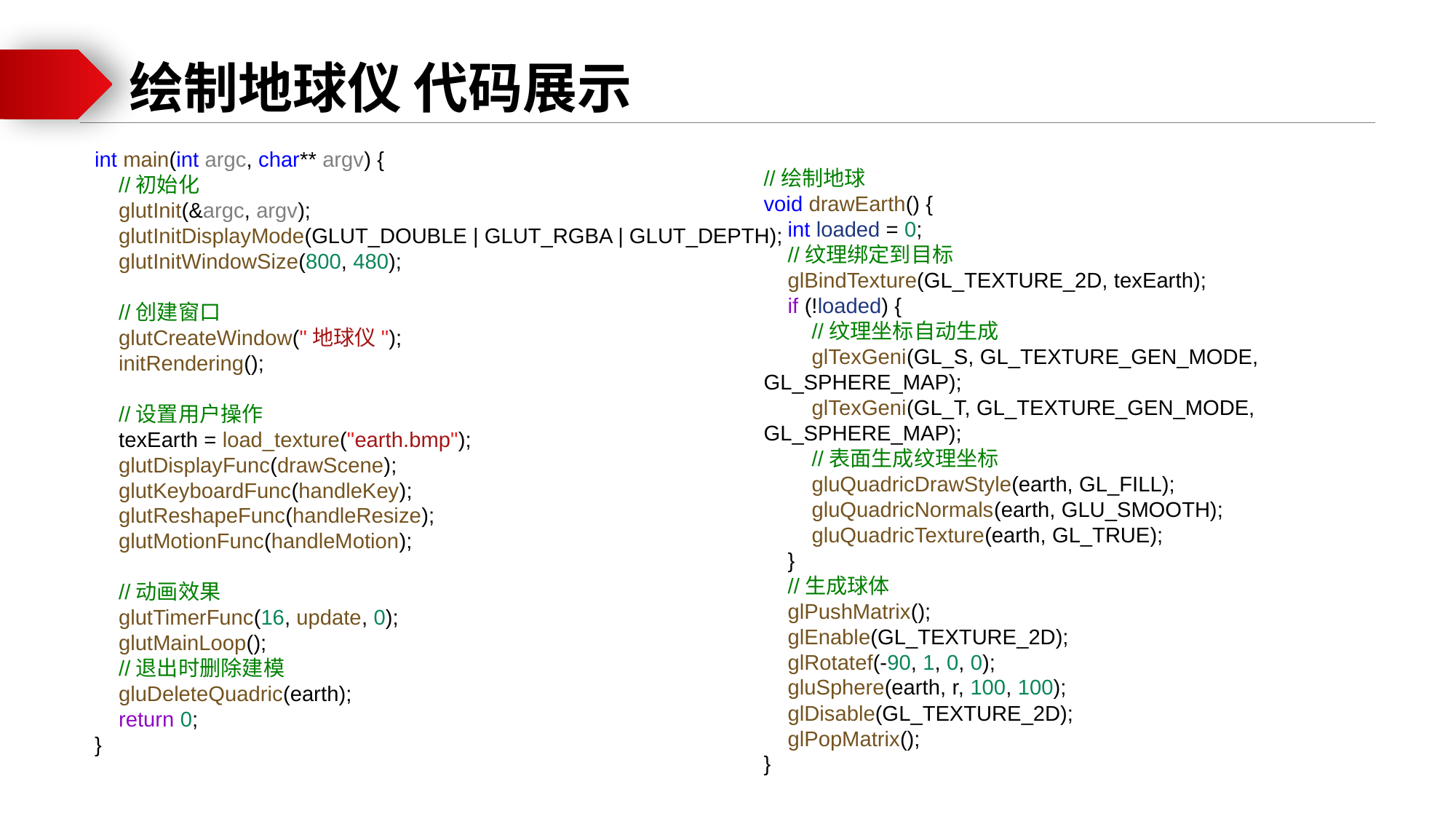

绘制地球仪 代码展示
int main(int argc, char** argv) {
    //初始化
    glutInit(&argc, argv);
    glutInitDisplayMode(GLUT_DOUBLE | GLUT_RGBA | GLUT_DEPTH);
    glutInitWindowSize(800, 480);
    //创建窗口
    glutCreateWindow("地球仪");
    initRendering();
    //设置用户操作
    texEarth = load_texture("earth.bmp");
    glutDisplayFunc(drawScene);
    glutKeyboardFunc(handleKey);
    glutReshapeFunc(handleResize);
    glutMotionFunc(handleMotion);

    //动画效果
    glutTimerFunc(16, update, 0);
    glutMainLoop();
    //退出时删除建模
    gluDeleteQuadric(earth);
    return 0;
}

//绘制地球
void drawEarth() {
    int loaded = 0;
    //纹理绑定到目标
    glBindTexture(GL_TEXTURE_2D, texEarth);
    if (!loaded) {
        //纹理坐标自动生成
        glTexGeni(GL_S, GL_TEXTURE_GEN_MODE, GL_SPHERE_MAP);
        glTexGeni(GL_T, GL_TEXTURE_GEN_MODE, GL_SPHERE_MAP);
        //表面生成纹理坐标
        gluQuadricDrawStyle(earth, GL_FILL);
        gluQuadricNormals(earth, GLU_SMOOTH);
        gluQuadricTexture(earth, GL_TRUE);
    }
    //生成球体
    glPushMatrix();
    glEnable(GL_TEXTURE_2D);
    glRotatef(-90, 1, 0, 0);
    gluSphere(earth, r, 100, 100);
    glDisable(GL_TEXTURE_2D);
    glPopMatrix();
}